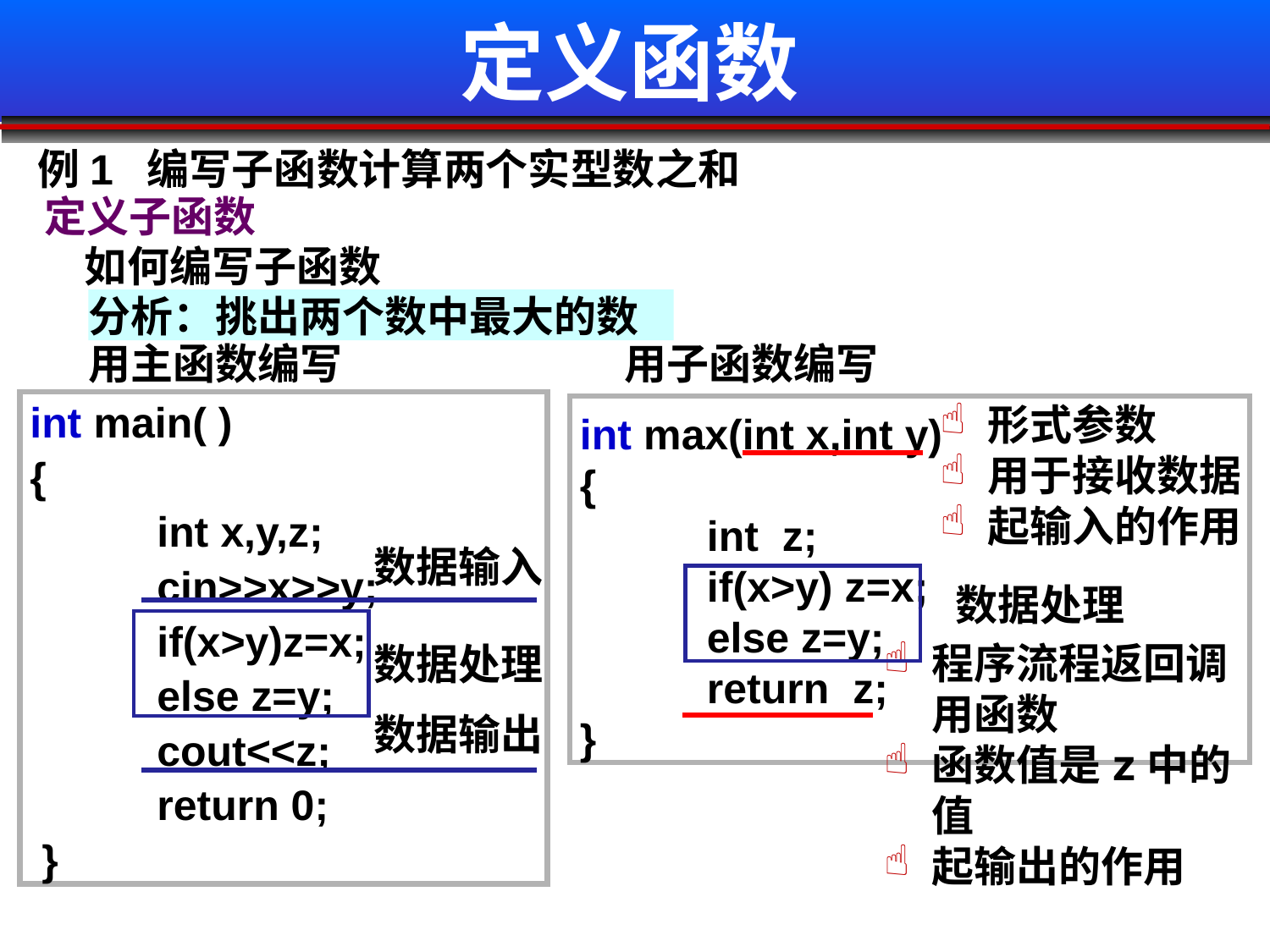

定义函数

例1  编写子函数计算两个实型数之和
 定义子函数
 如何编写子函数
分析：挑出两个数中最大的数
用主函数编写
用子函数编写
int main( )
{
	int x,y,z;
	cin>>x>>y;
	if(x>y)z=x;
	else z=y;
	cout<<z;
	return 0;
 }
int max(int x,int y)
{
	int  z;
	if(x>y) z=x;
	else z=y;
	return  z;
}
形式参数
用于接收数据
起输入的作用
数据输入

数据处理

数据处理
程序流程返回调用函数
函数值是z中的值
起输出的作用
数据输出